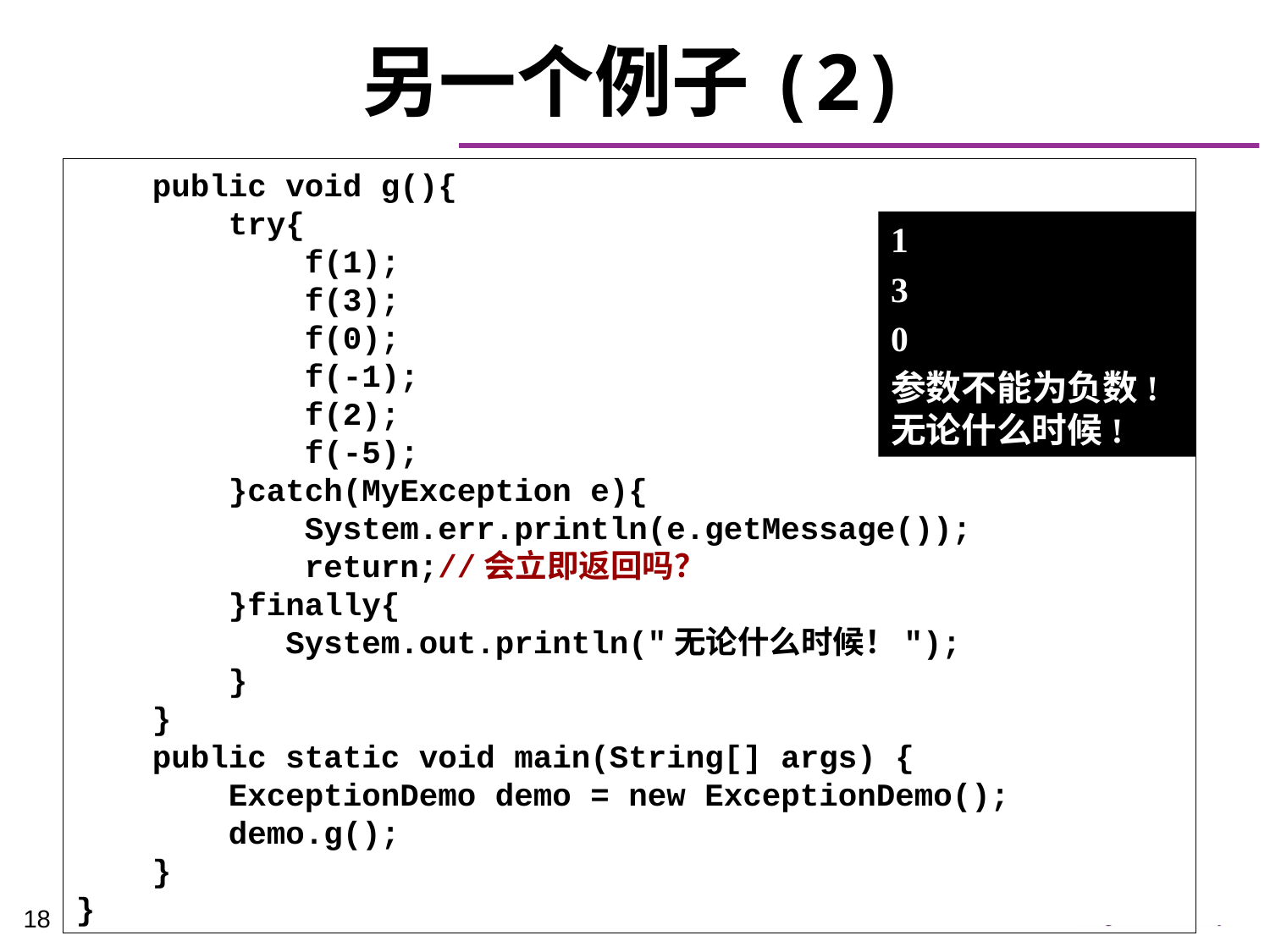

# 另一个例子(2)
    public void g(){
        try{
            f(1);
            f(3);
            f(0);
            f(-1);
            f(2);
            f(-5);
        }catch(MyException e){
            System.err.println(e.getMessage());
            return;//会立即返回吗？
        }finally{
           System.out.println("无论什么时候！");
        }
    }
    public static void main(String[] args) {
        ExceptionDemo demo = new ExceptionDemo();
        demo.g();
    }
}
1
3
0
参数不能为负数! 无论什么时候!
18